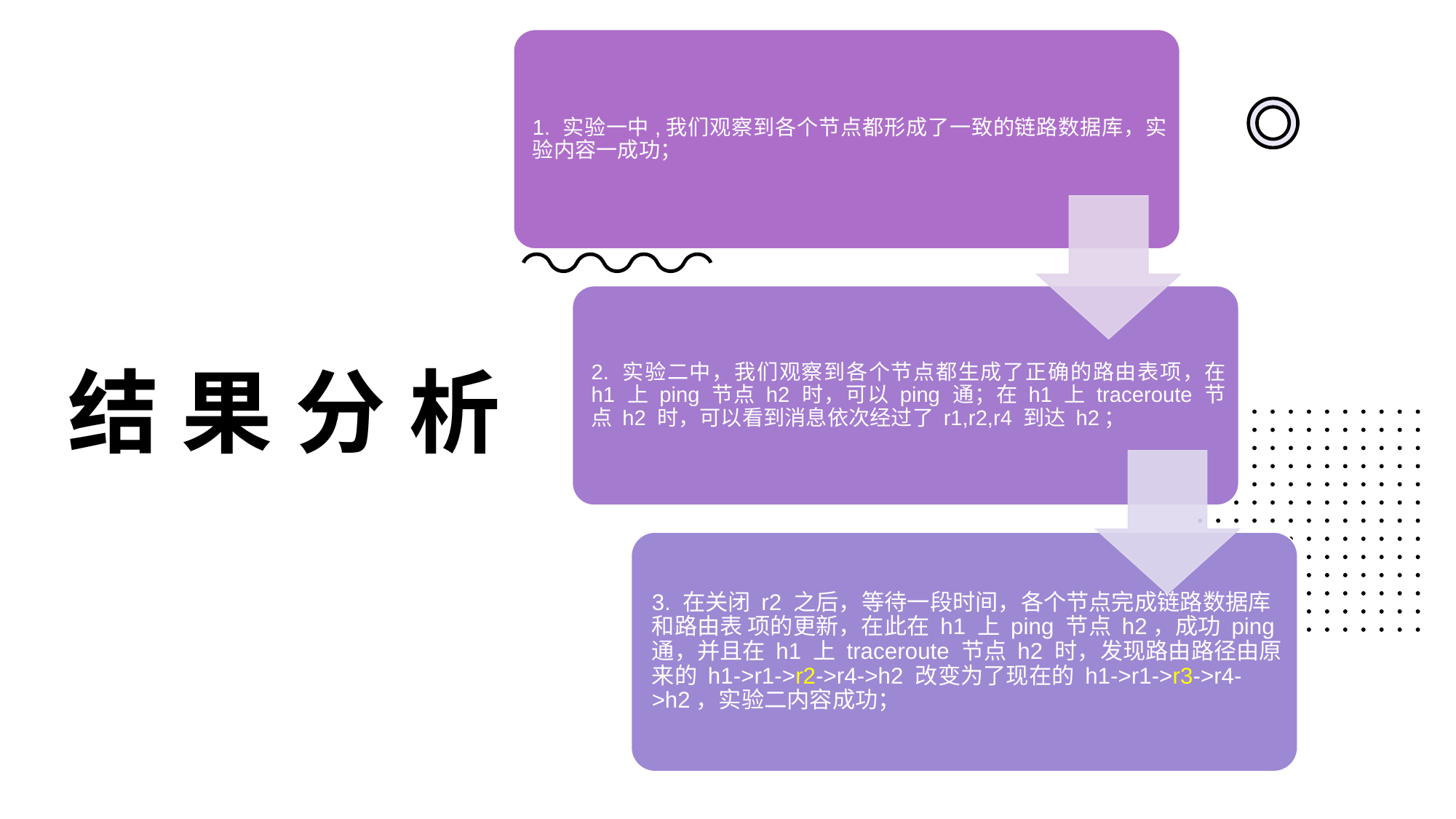

1. 实验一中,我们观察到各个节点都形成了一致的链路数据库，实验内容一成功；
2. 实验二中，我们观察到各个节点都生成了正确的路由表项，在 h1 上 ping 节点 h2 时，可以 ping 通；在 h1 上 traceroute 节点 h2 时，可以看到消息依次经过了 r1,r2,r4 到达 h2；
3. 在关闭 r2 之后，等待一段时间，各个节点完成链路数据库和路由表 项的更新，在此在 h1 上 ping 节点 h2，成功 ping 通，并且在 h1 上 traceroute 节点 h2 时，发现路由路径由原来的 h1->r1->r2->r4->h2 改变为了现在的 h1->r1->r3->r4->h2，实验二内容成功；

# 结果分析